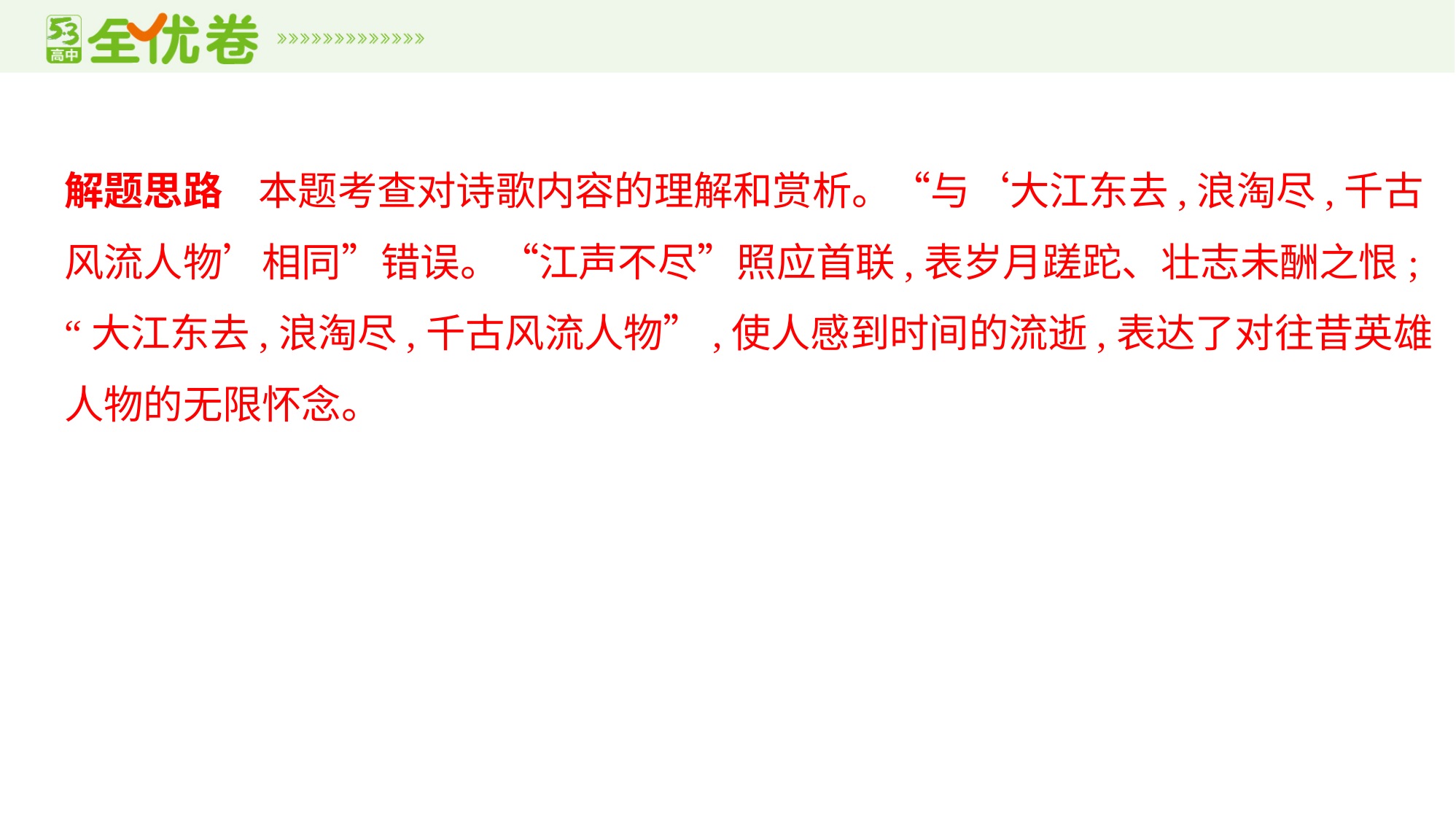

解题思路    本题考查对诗歌内容的理解和赏析。“与‘大江东去,浪淘尽,千古
风流人物’相同”错误。“江声不尽”照应首联,表岁月蹉跎、壮志未酬之恨;
“大江东去,浪淘尽,千古风流人物”,使人感到时间的流逝,表达了对往昔英雄
人物的无限怀念。